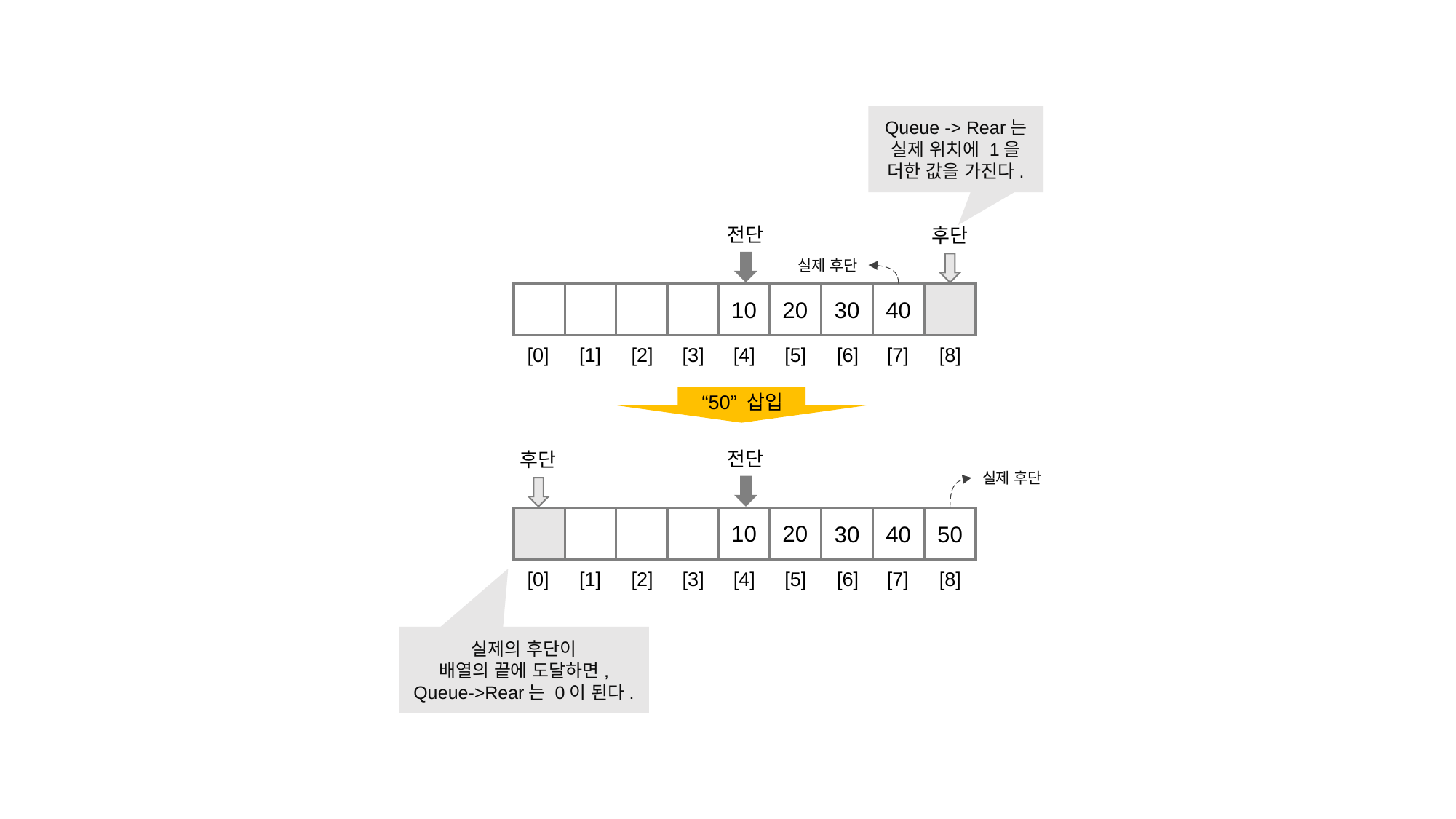

Queue -> Rear는
실제 위치에 1을
더한 값을 가진다.
전단
후단
실제 후단

10
20
30
40

[0]
[1]
[2]
[3]
[4]
[5]
[6]
[7]
[8]
“50” 삽입

전단
후단
실제 후단

10
20
30
40
50
[0]
[1]
[2]
[3]
[4]
[5]
[6]
[7]
[8]
실제의 후단이
배열의 끝에 도달하면,
Queue->Rear는 0이 된다.